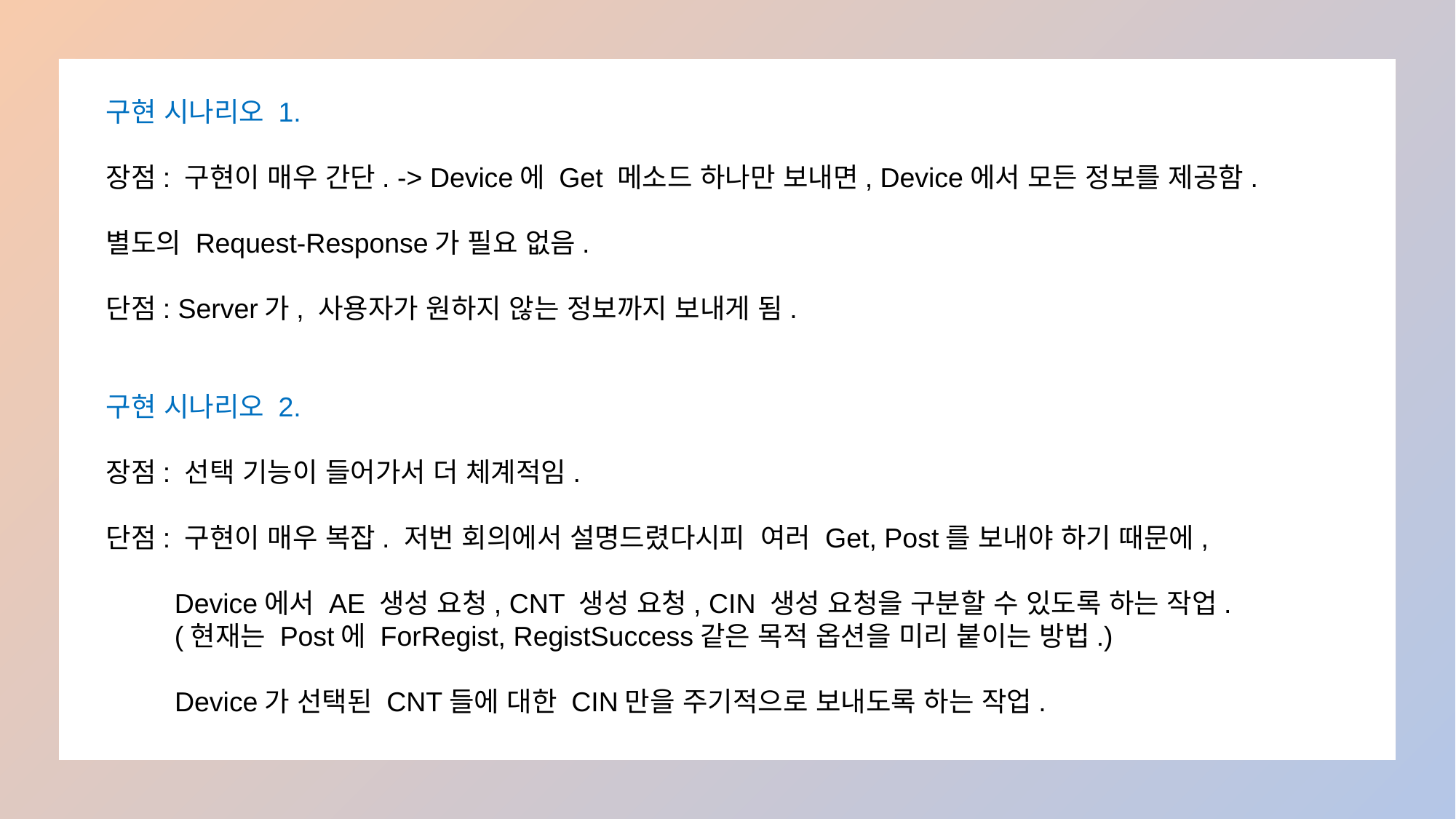

구현 시나리오 1.

장점: 구현이 매우 간단. -> Device에 Get 메소드 하나만 보내면, Device에서 모든 정보를 제공함.

별도의 Request-Response가 필요 없음.

단점: Server가, 사용자가 원하지 않는 정보까지 보내게 됨.

구현 시나리오 2.

장점: 선택 기능이 들어가서 더 체계적임.

단점: 구현이 매우 복잡. 저번 회의에서 설명드렸다시피  여러 Get, Post를 보내야 하기 때문에,
         Device에서 AE 생성 요청, CNT 생성 요청, CIN 생성 요청을 구분할 수 있도록 하는 작업.
         (현재는 Post에 ForRegist, RegistSuccess같은 목적 옵션을 미리 붙이는 방법.)
         Device가 선택된 CNT들에 대한 CIN만을 주기적으로 보내도록 하는 작업.